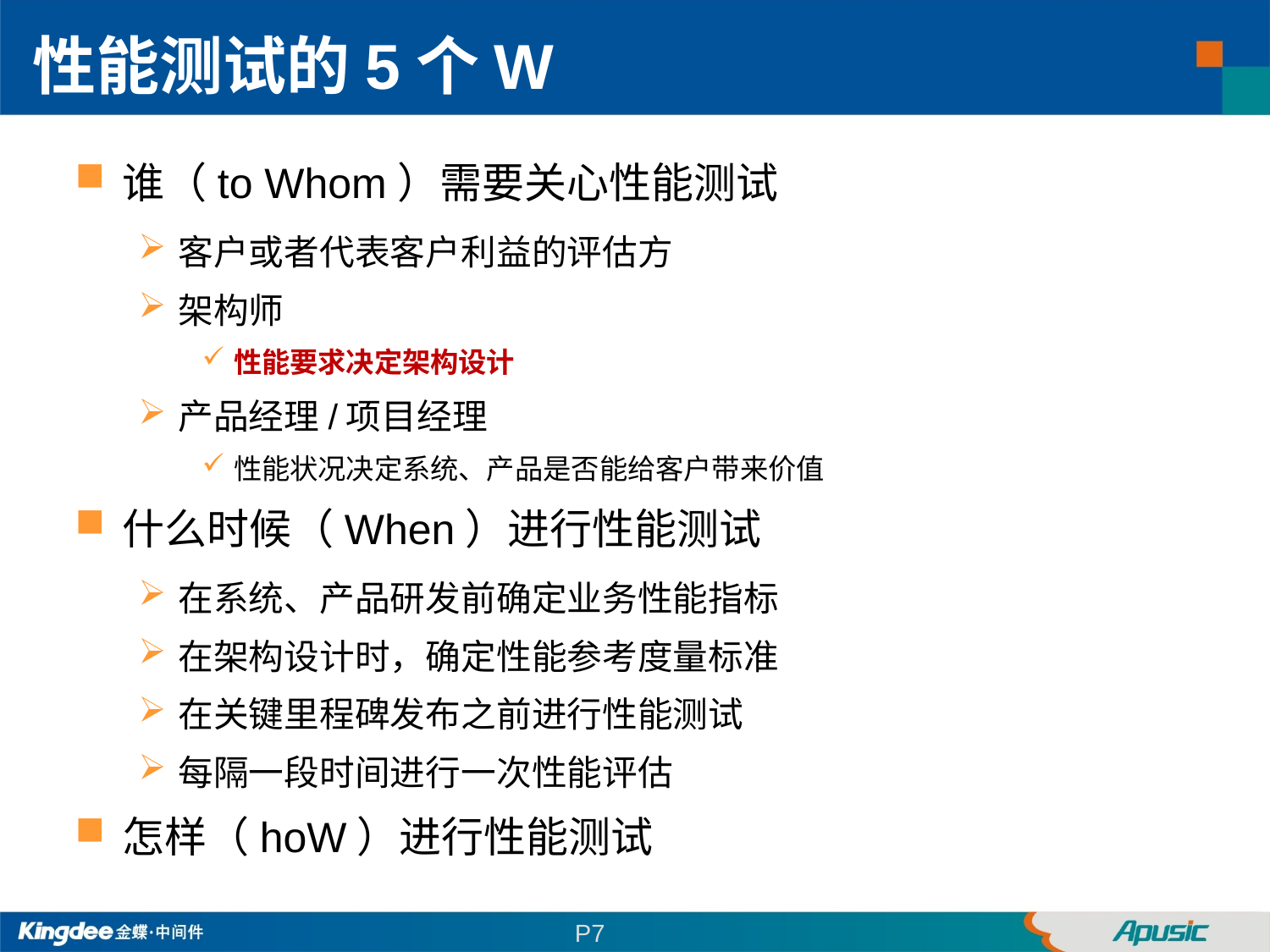

性能测试的5个W
谁（to Whom）需要关心性能测试
客户或者代表客户利益的评估方
架构师
性能要求决定架构设计
产品经理/项目经理
性能状况决定系统、产品是否能给客户带来价值
什么时候（When）进行性能测试
在系统、产品研发前确定业务性能指标
在架构设计时，确定性能参考度量标准
在关键里程碑发布之前进行性能测试
每隔一段时间进行一次性能评估
怎样（hoW）进行性能测试